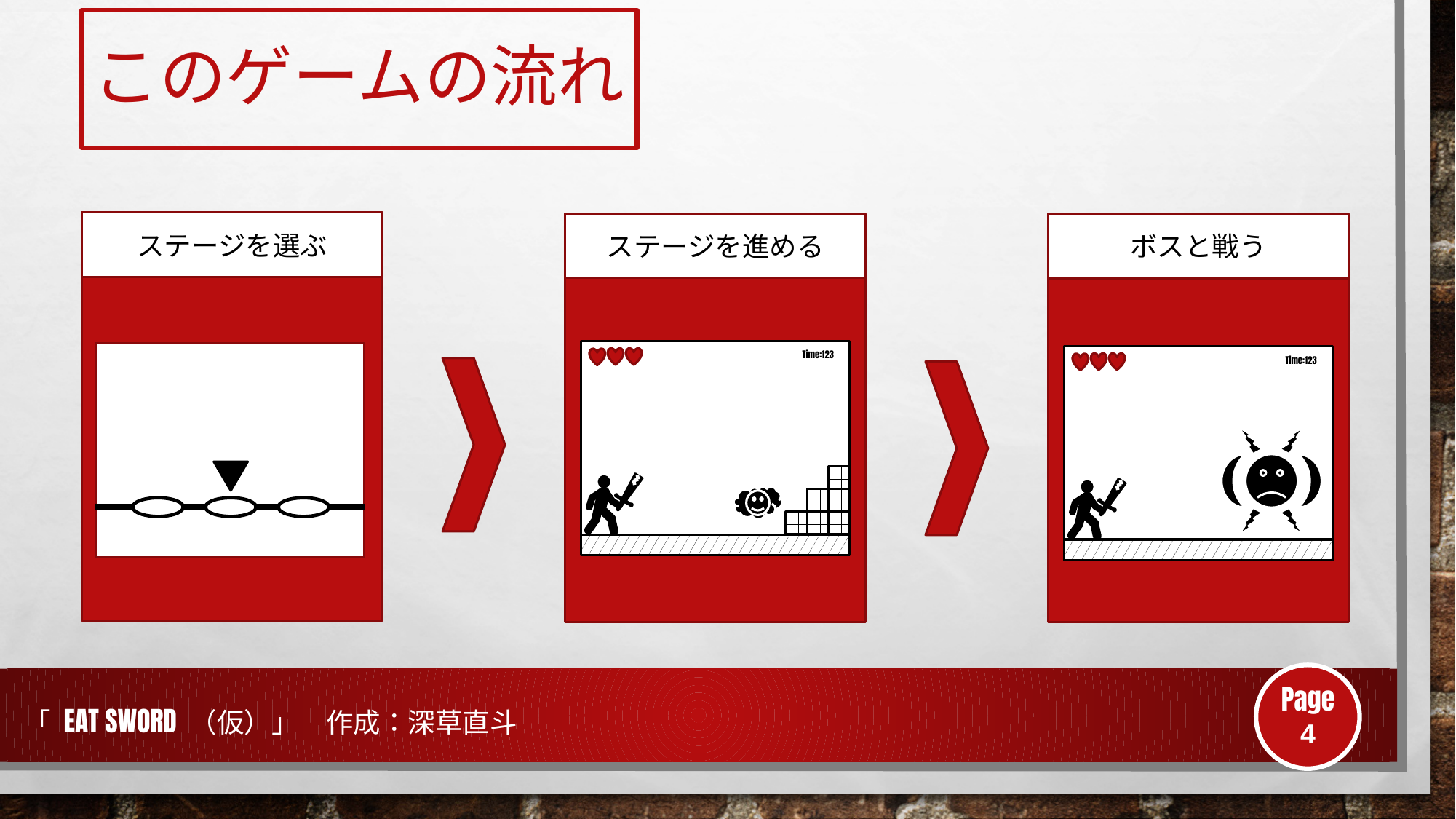

このゲームの流れ
ステージを選ぶ

ステージを進める

ボスと戦う

Time:123

Time:123

Page
4
「 EAT SWORD （仮）」　作成：深草直斗